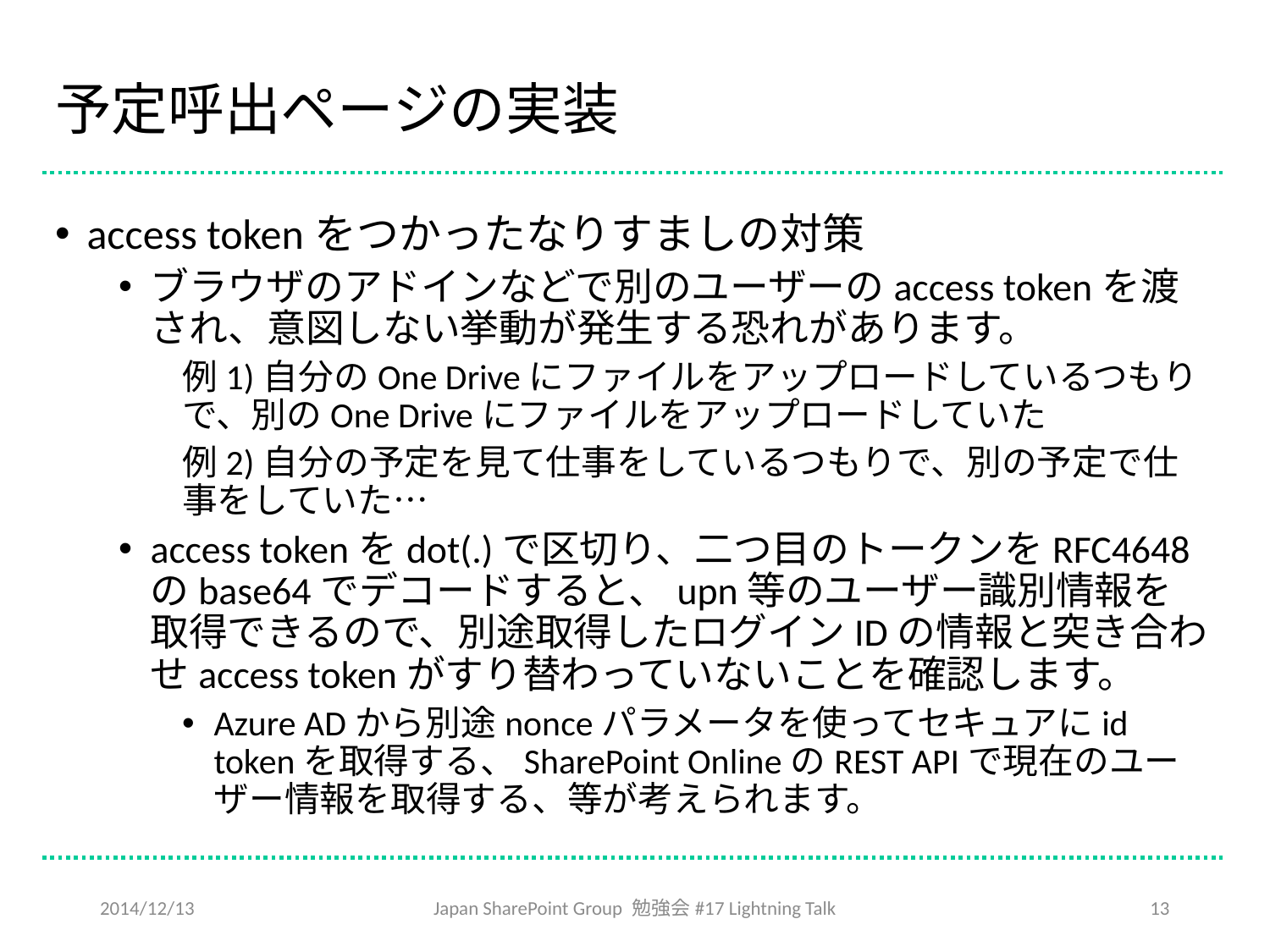

# 予定呼出ページの実装
access tokenをつかったなりすましの対策
ブラウザのアドインなどで別のユーザーのaccess tokenを渡され、意図しない挙動が発生する恐れがあります。
例1)自分のOne Driveにファイルをアップロードしているつもりで、別のOne Driveにファイルをアップロードしていた
例2)自分の予定を見て仕事をしているつもりで、別の予定で仕事をしていた…
access tokenをdot(.)で区切り、二つ目のトークンをRFC4648のbase64でデコードすると、upn等のユーザー識別情報を取得できるので、別途取得したログインIDの情報と突き合わせaccess tokenがすり替わっていないことを確認します。
Azure ADから別途nonceパラメータを使ってセキュアにid tokenを取得する、SharePoint OnlineのREST APIで現在のユーザー情報を取得する、等が考えられます。

2014/12/13
Japan SharePoint Group 勉強会#17 Lightning Talk
13